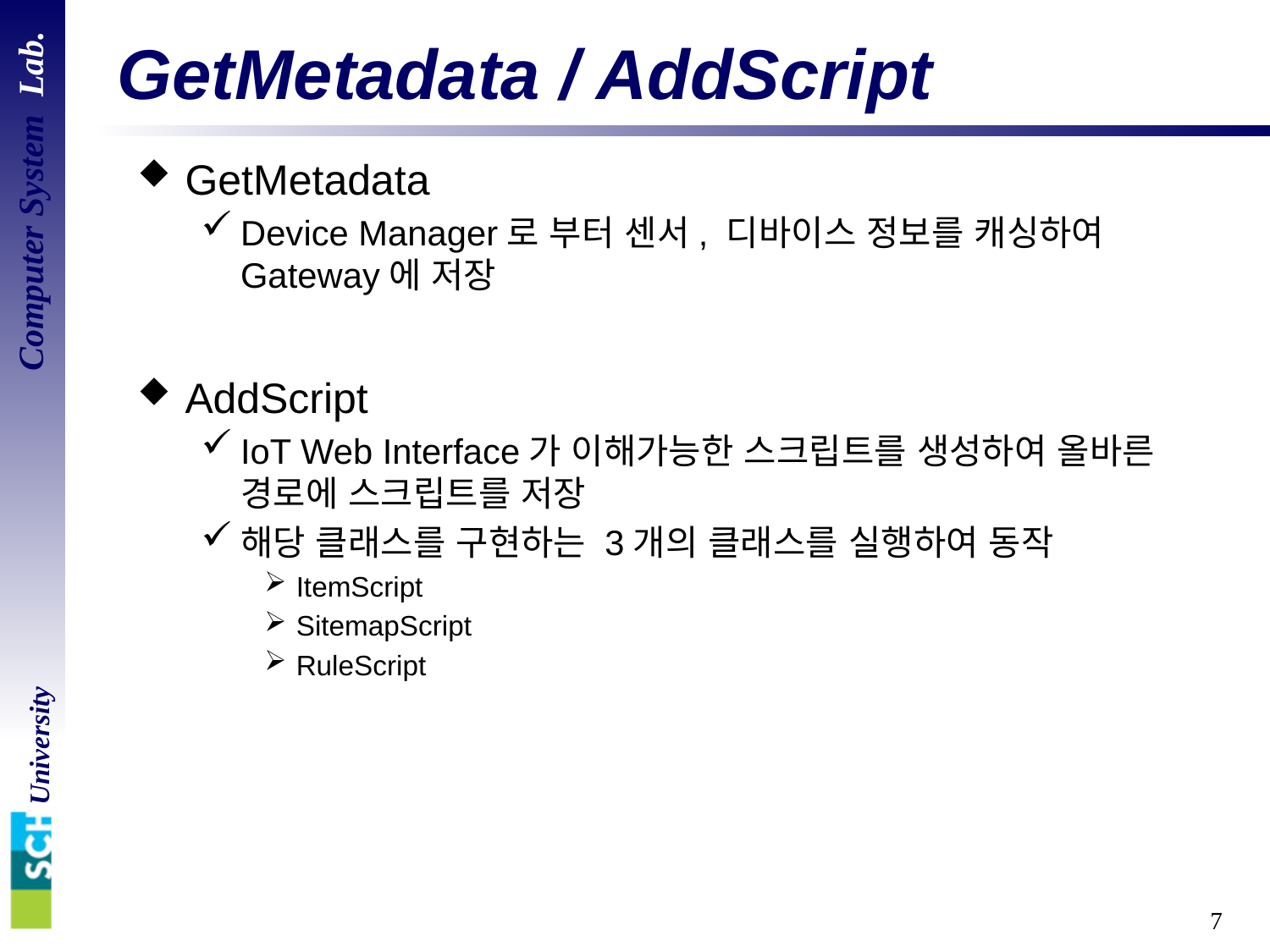

# GetMetadata / AddScript
GetMetadata
Device Manager로 부터 센서, 디바이스 정보를 캐싱하여 Gateway에 저장

AddScript
IoT Web Interface가 이해가능한 스크립트를 생성하여 올바른 경로에 스크립트를 저장
해당 클래스를 구현하는 3개의 클래스를 실행하여 동작
ItemScript
SitemapScript
RuleScript